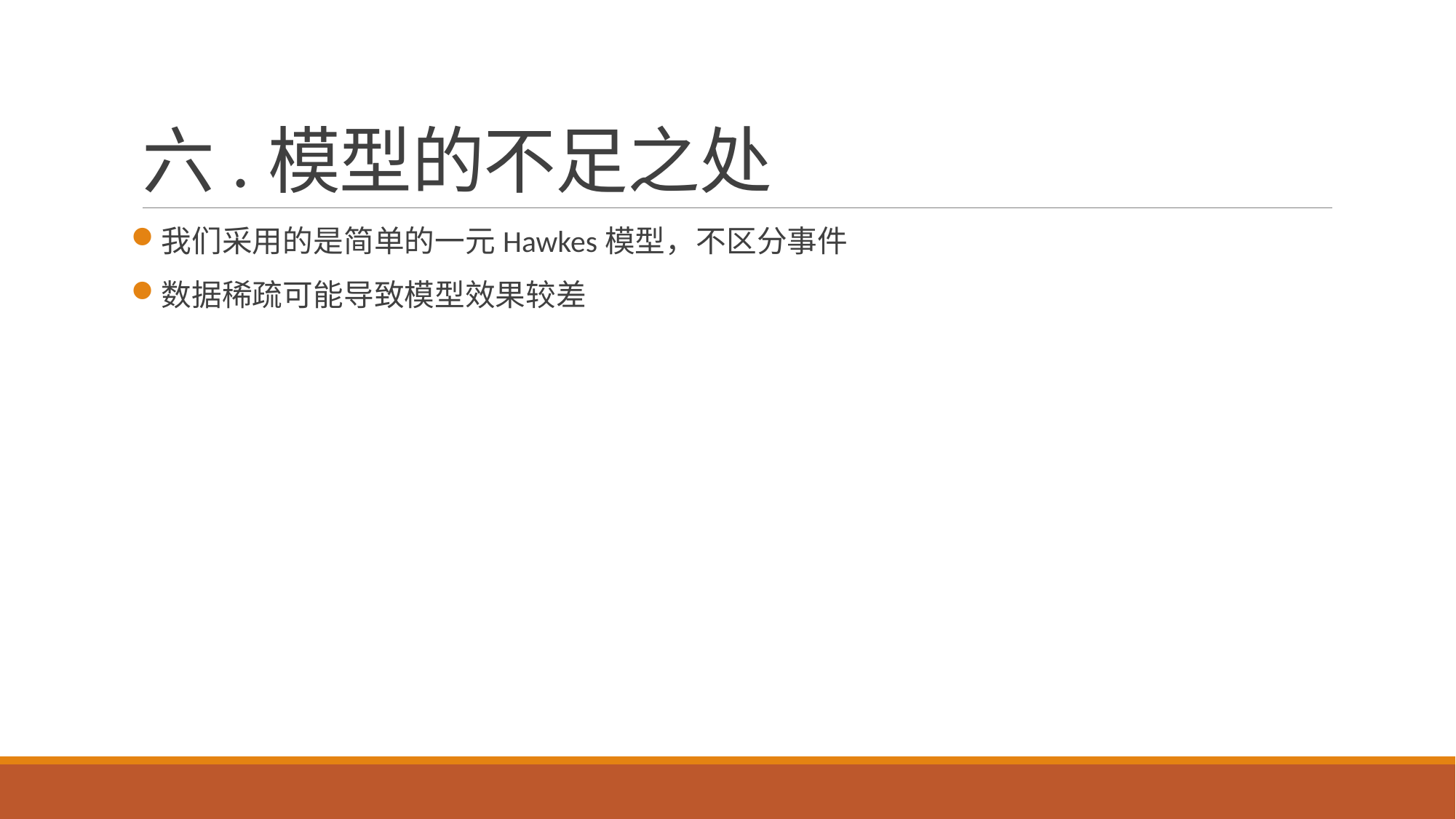

# 六.模型的不足之处
我们采用的是简单的一元Hawkes模型，不区分事件
数据稀疏可能导致模型效果较差